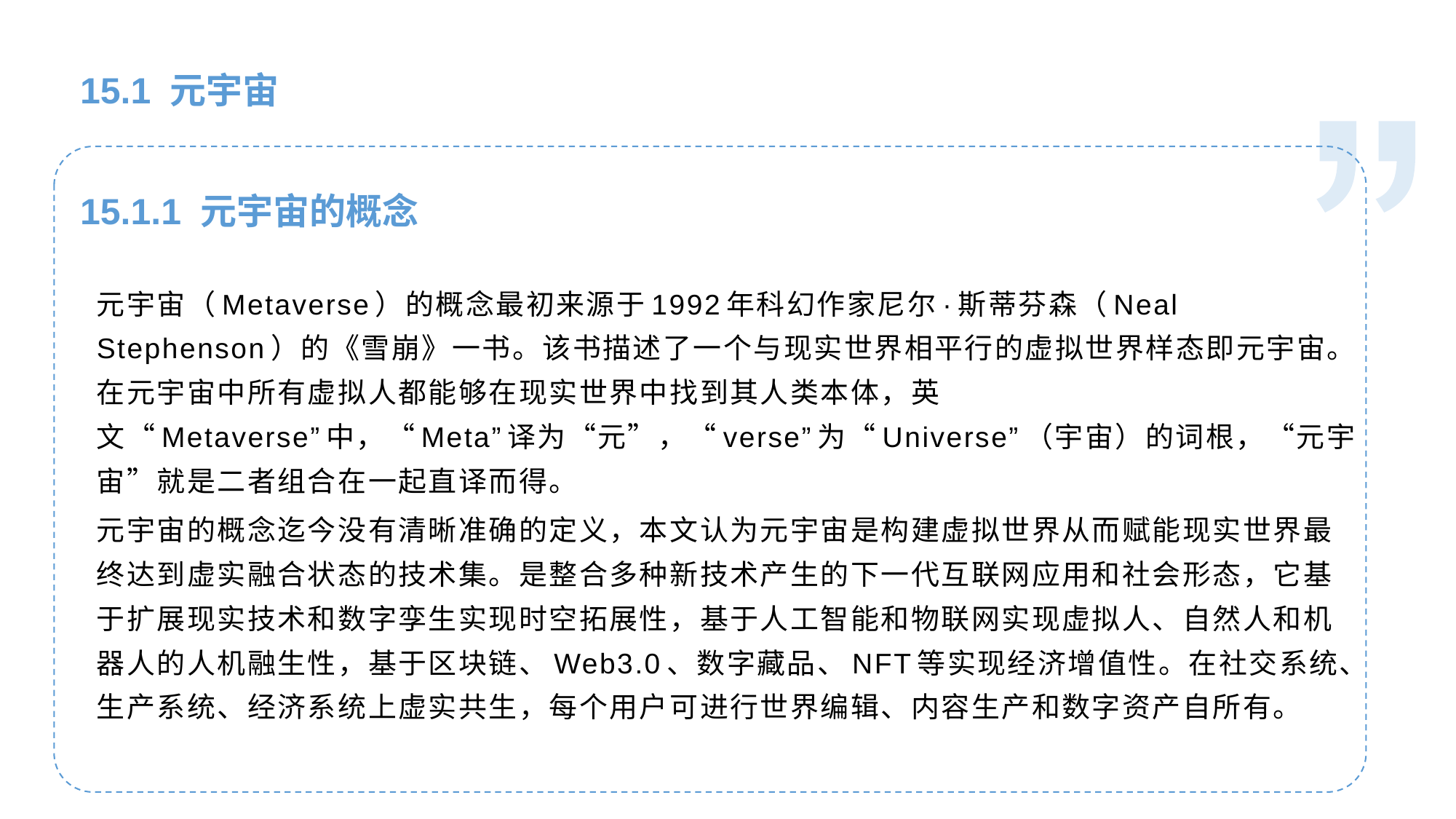

人工智能基础
15.1 元宇宙

15.1.1 元宇宙的概念
元宇宙（Metaverse）的概念最初来源于1992年科幻作家尼尔·斯蒂芬森（Neal Stephenson）的《雪崩》一书。该书描述了一个与现实世界相平行的虚拟世界样态即元宇宙。在元宇宙中所有虚拟人都能够在现实世界中找到其人类本体，英文“Metaverse”中，“Meta”译为“元”，“verse”为“Universe”（宇宙）的词根，“元宇宙”就是二者组合在一起直译而得。
元宇宙的概念迄今没有清晰准确的定义，本文认为元宇宙是构建虚拟世界从而赋能现实世界最终达到虚实融合状态的技术集。是整合多种新技术产生的下一代互联网应用和社会形态，它基于扩展现实技术和数字孪生实现时空拓展性，基于人工智能和物联网实现虚拟人、自然人和机器人的人机融生性，基于区块链、Web3.0、数字藏品、NFT等实现经济增值性。在社交系统、生产系统、经济系统上虚实共生，每个用户可进行世界编辑、内容生产和数字资产自所有。